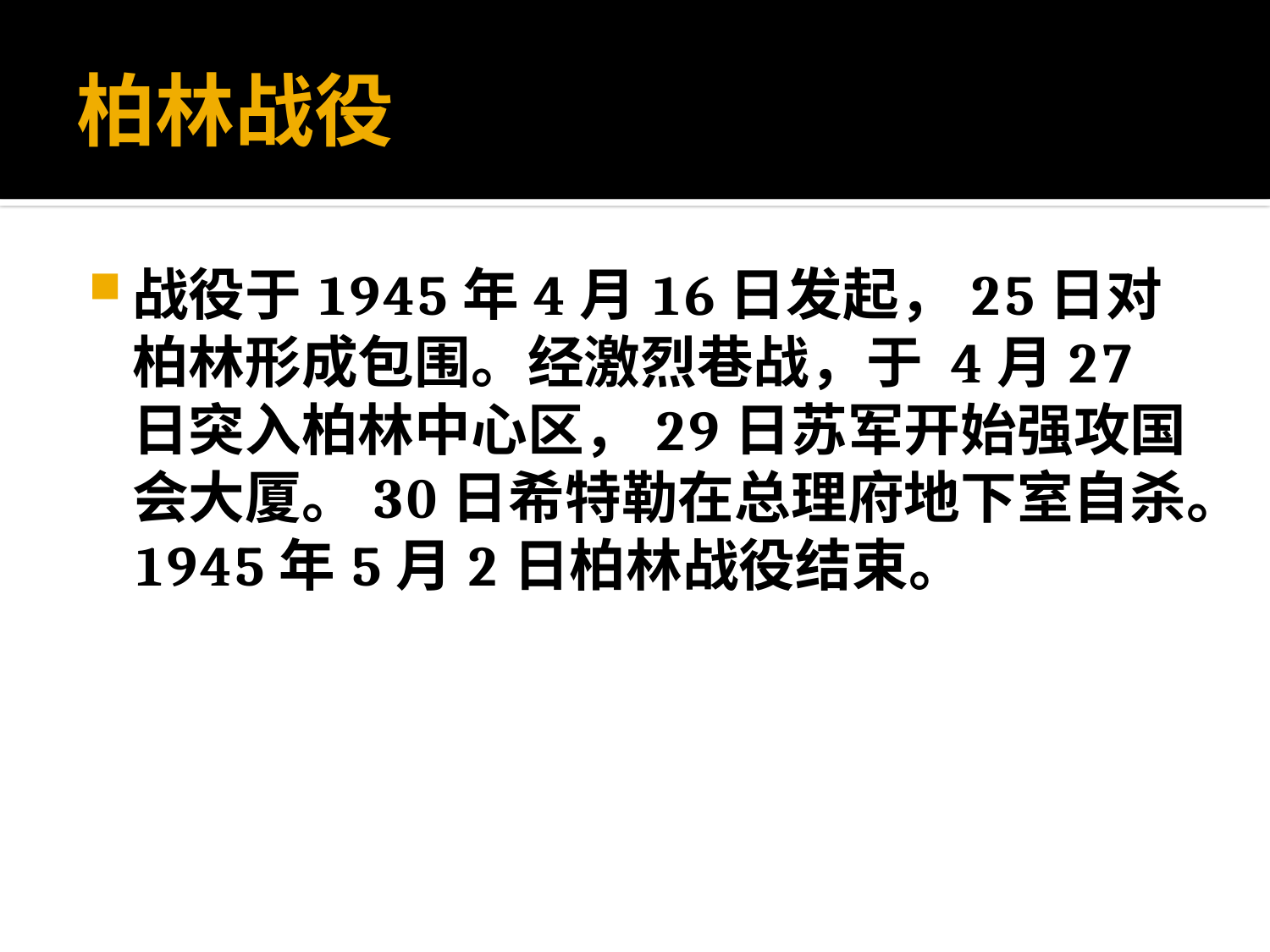

# 柏林战役
战役于1945年4月16日发起，25日对柏林形成包围。经激烈巷战，于 4月27日突入柏林中心区，29日苏军开始强攻国会大厦。30日希特勒在总理府地下室自杀。1945年5月2日柏林战役结束。